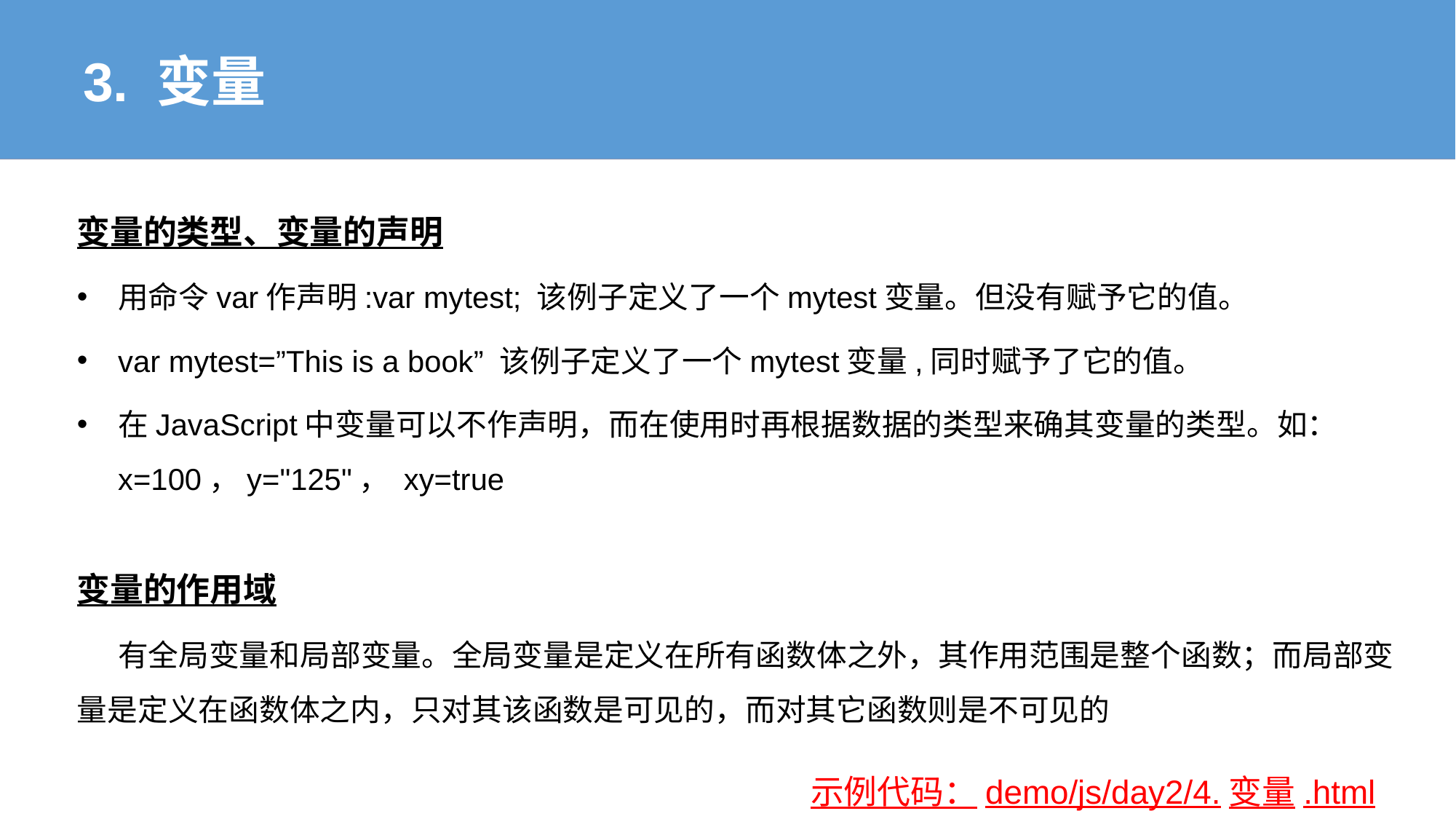

3. 变量

变量的类型、变量的声明
用命令var作声明:var mytest; 该例子定义了一个mytest变量。但没有赋予它的值。
var mytest=”This is a book” 该例子定义了一个mytest变量,同时赋予了它的值。
在JavaScript中变量可以不作声明，而在使用时再根据数据的类型来确其变量的类型。如：x=100，y="125"， xy=true

变量的作用域
     有全局变量和局部变量。全局变量是定义在所有函数体之外，其作用范围是整个函数；而局部变量是定义在函数体之内，只对其该函数是可见的，而对其它函数则是不可见的

示例代码：demo/js/day2/4.变量.html